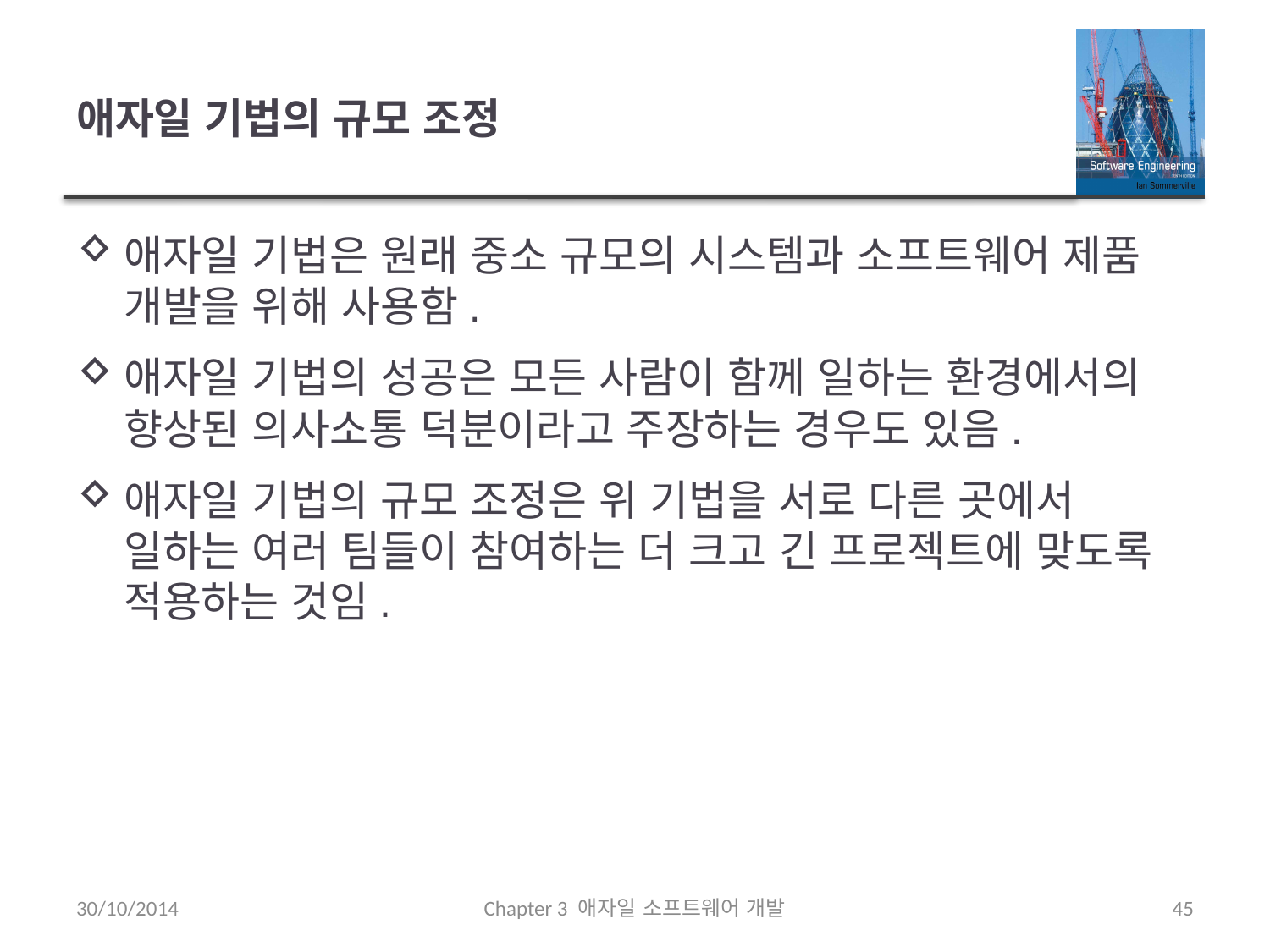

# 애자일 기법의 규모 조정
애자일 기법은 원래 중소 규모의 시스템과 소프트웨어 제품 개발을 위해 사용함.
애자일 기법의 성공은 모든 사람이 함께 일하는 환경에서의 향상된 의사소통 덕분이라고 주장하는 경우도 있음.
애자일 기법의 규모 조정은 위 기법을 서로 다른 곳에서 일하는 여러 팀들이 참여하는 더 크고 긴 프로젝트에 맞도록 적용하는 것임.

30/10/2014
Chapter 3 애자일 소프트웨어 개발
45